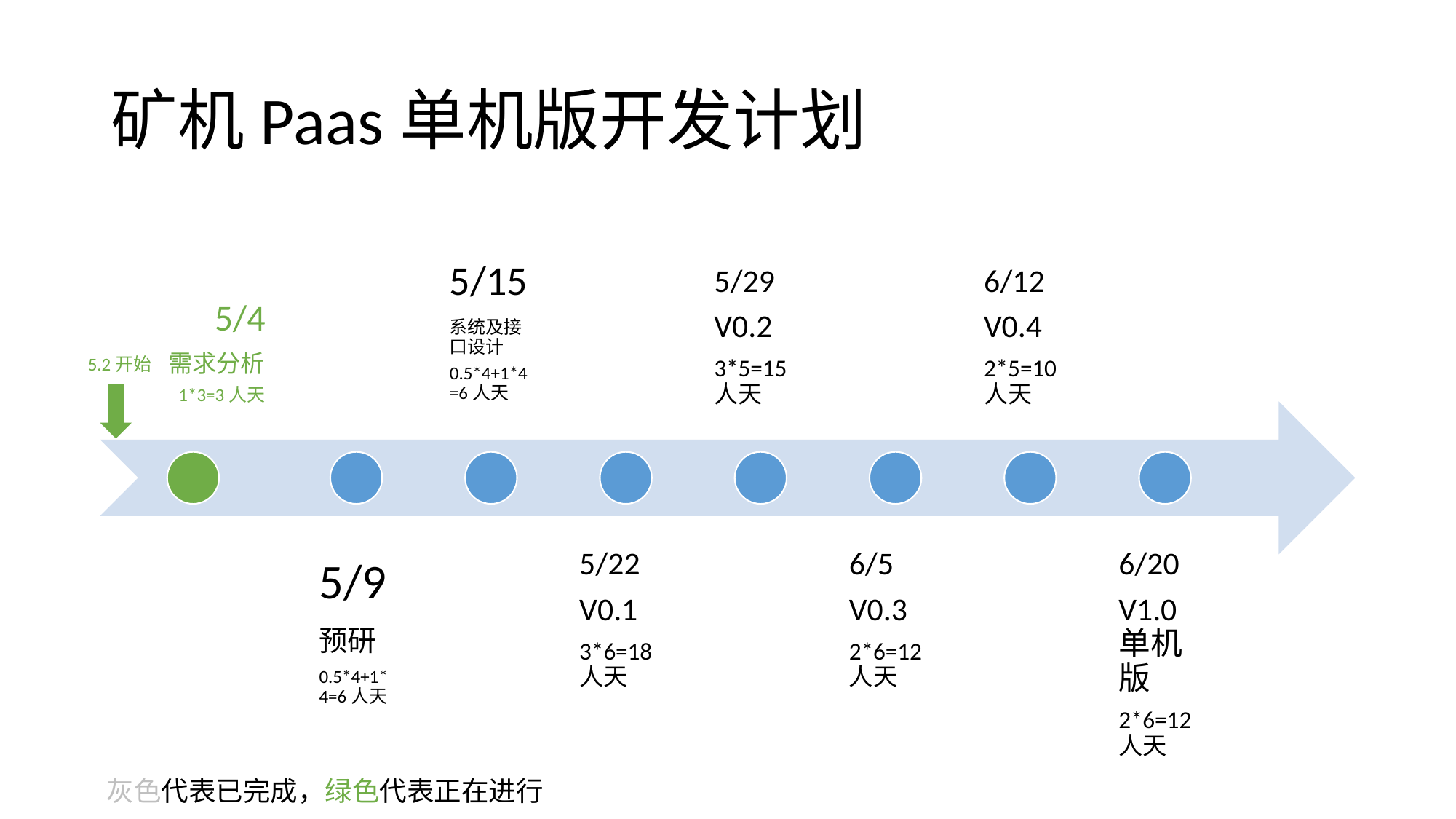

# 矿机Paas单机版开发计划
5/4
需求分析
1*3=3人天
5/9
预研
0.5*4+1*4=6人天

5/15
系统及接口设计
0.5*4+1*4=6人天
5/22
V0.1
3*6=18人天
5/29
V0.2
3*5=15人天
6/5
V0.3
2*6=12人天
6/12
V0.4
2*5=10人天
6/20
V1.0单机版
2*6=12人天
5.2开始

灰色代表已完成，绿色代表正在进行